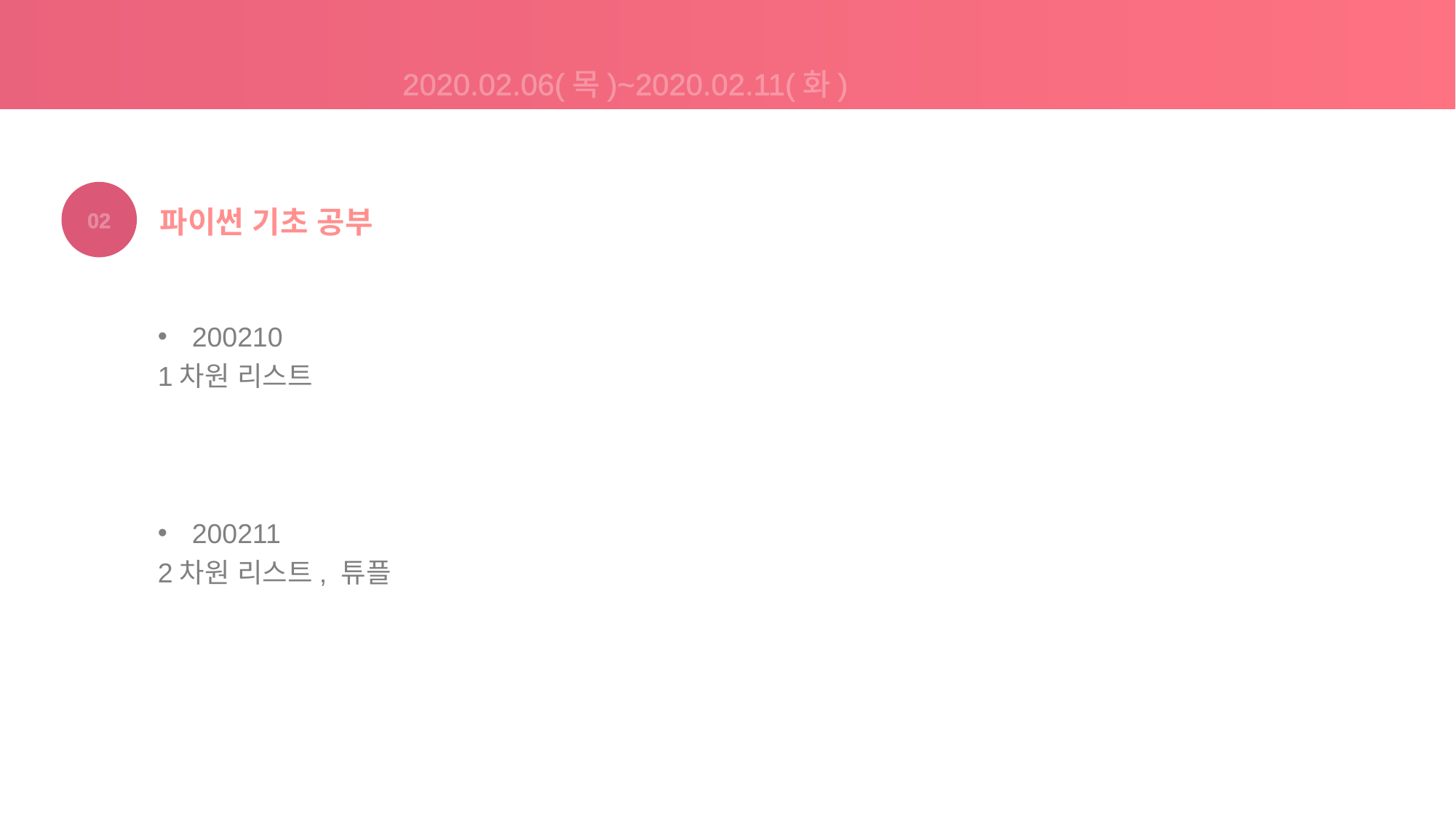

2020.02.06(목)~2020.02.11(화)
02
파이썬 기초 공부
200210
1차원 리스트

200211
2차원 리스트, 튜플